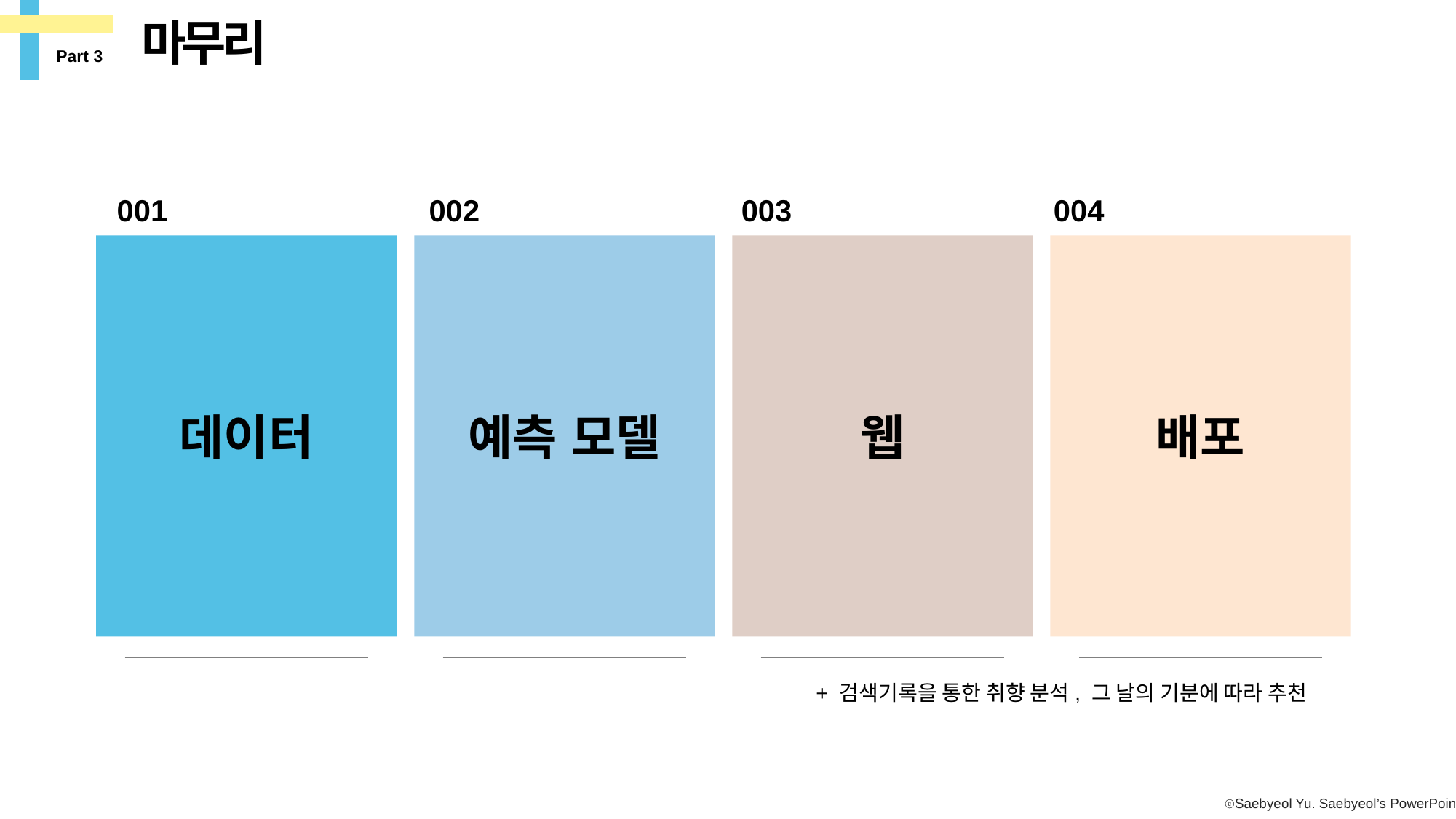

마무리
Part 3
001
002
003
004
데이터
예측 모델
웹
배포

+ 검색기록을 통한 취향 분석, 그 날의 기분에 따라 추천